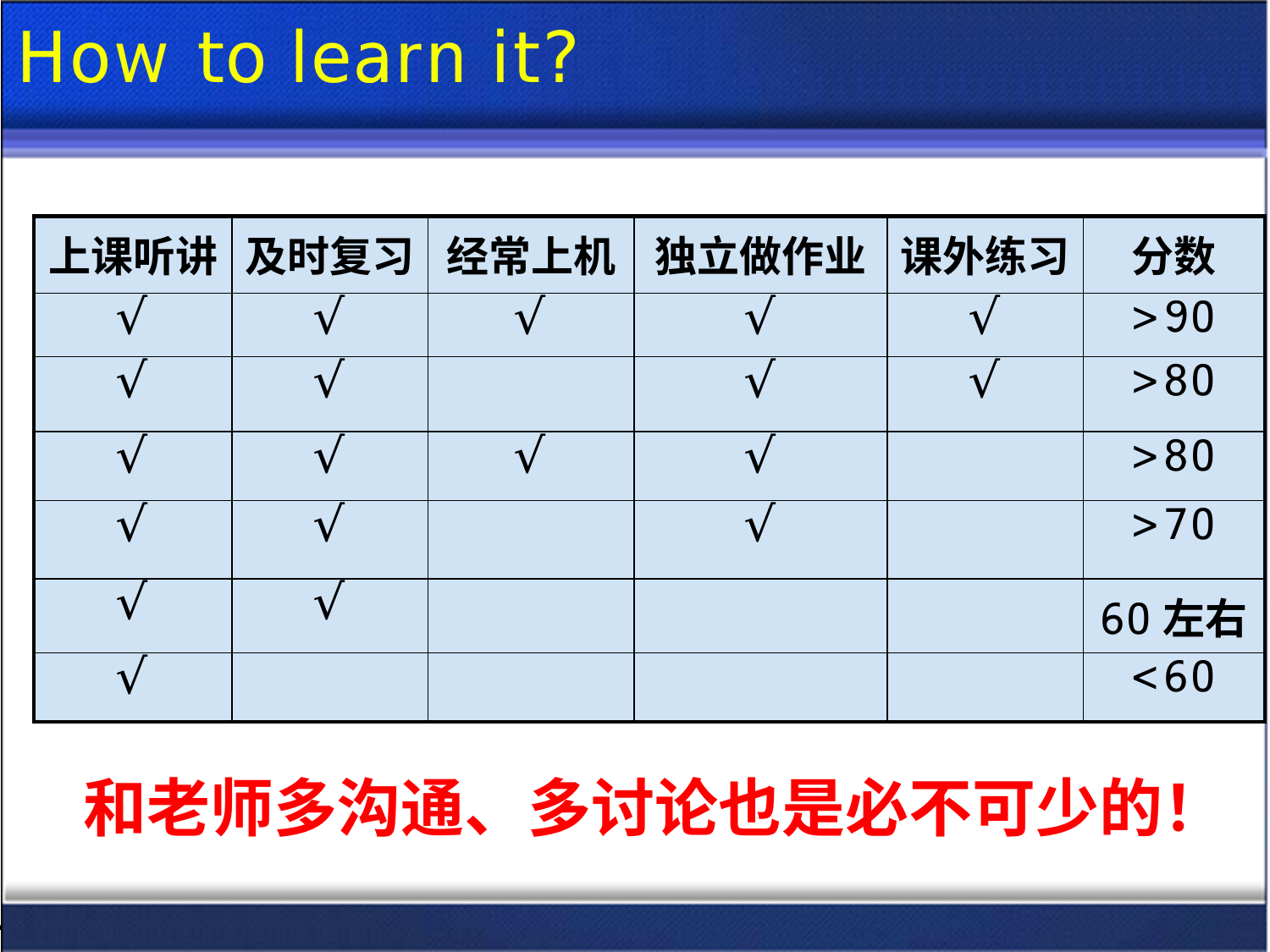

# How to learn it?
| 上课听讲 | 及时复习 | 经常上机 | 独立做作业 | 课外练习 | 分数 |
| --- | --- | --- | --- | --- | --- |
| √ | √ | √ | √ | √ | >90 |
| √ | √ |  | √ | √ | >80 |
| √ | √ | √ | √ |  | >80 |
| √ | √ |  | √ |  | >70 |
| √ | √ |  |  |  | 60左右 |
| √ |  |  |  |  | <60 |
和老师多沟通、多讨论也是必不可少的！